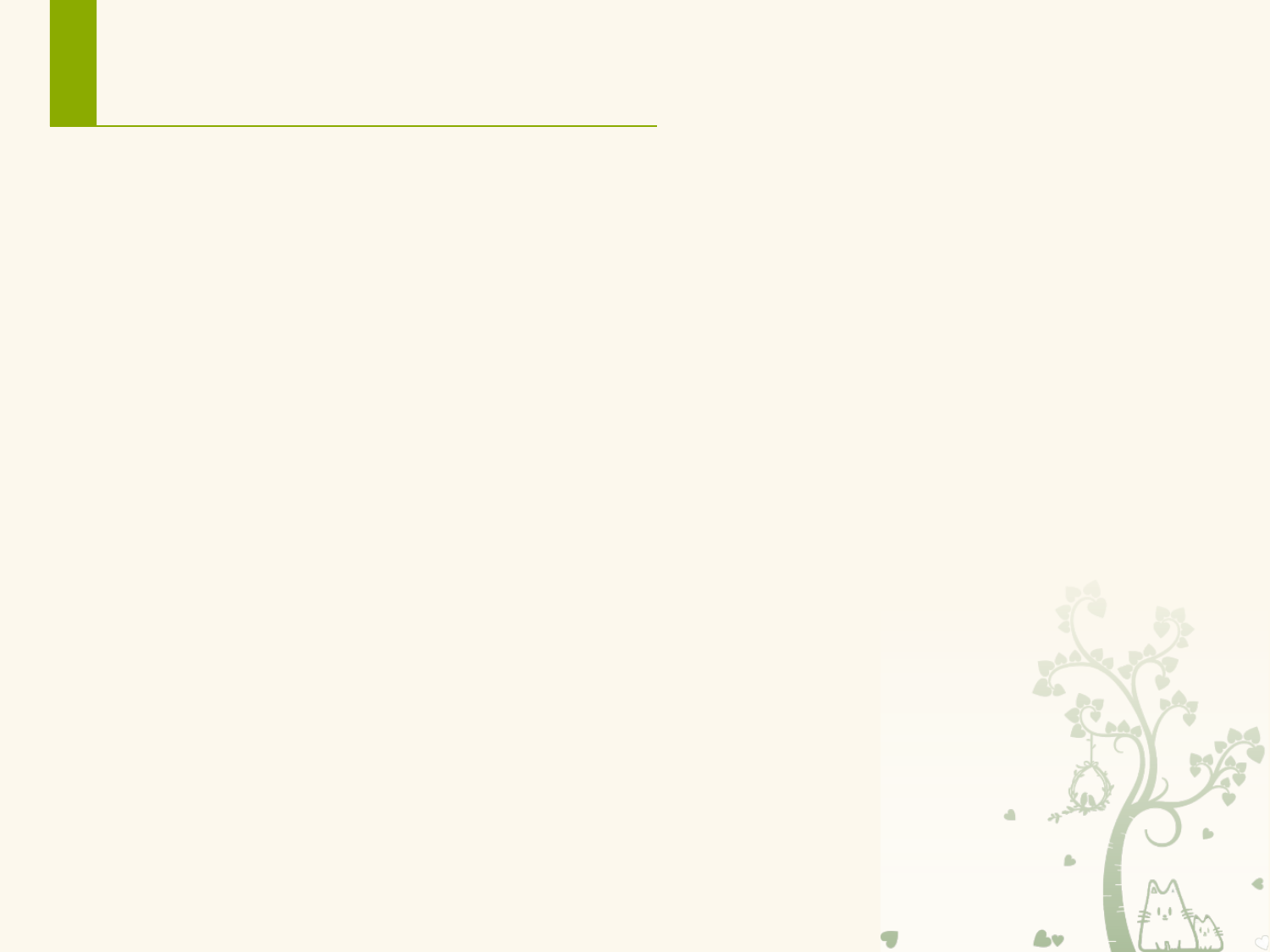

# 实验模块
1. Android 活动与活动间数据传递（启动页）
2. Android 列表（奥运金报）
3. Android 项目框架综合实例（网易新闻）
4. 数据存储（简易记事本）
5. Android 应用程序间数据共享（系统短消息备份与查看，图片查看器）
6. Android后台任务（简易音频播放器）
7. 多线程编程（霓虹灯）
8. 网络编程（文件下载）
9. 综合案例（实训）